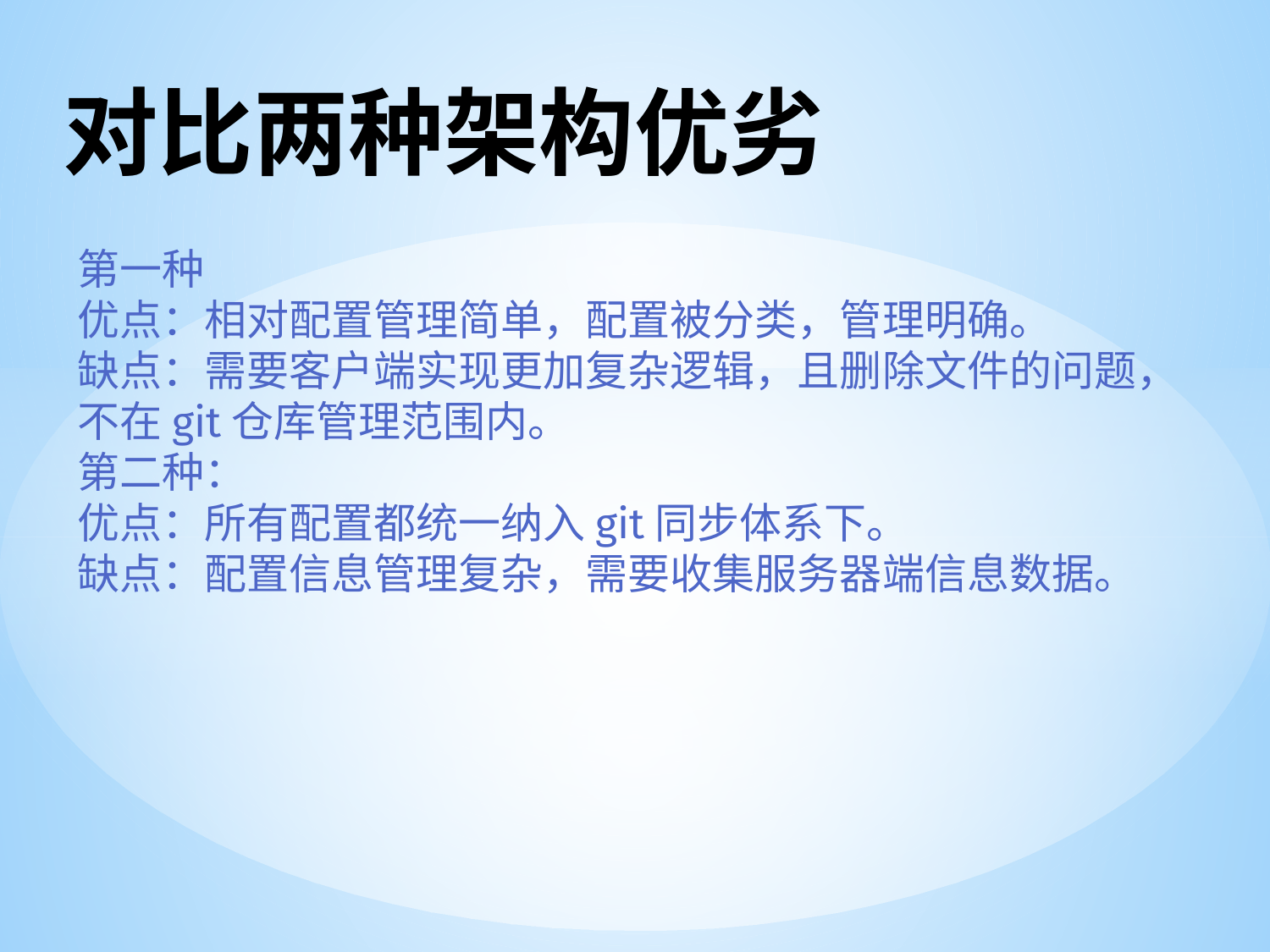

# 对比两种架构优劣
第一种
优点：相对配置管理简单，配置被分类，管理明确。
缺点：需要客户端实现更加复杂逻辑，且删除文件的问题，不在git仓库管理范围内。
第二种：
优点：所有配置都统一纳入git同步体系下。
缺点：配置信息管理复杂，需要收集服务器端信息数据。